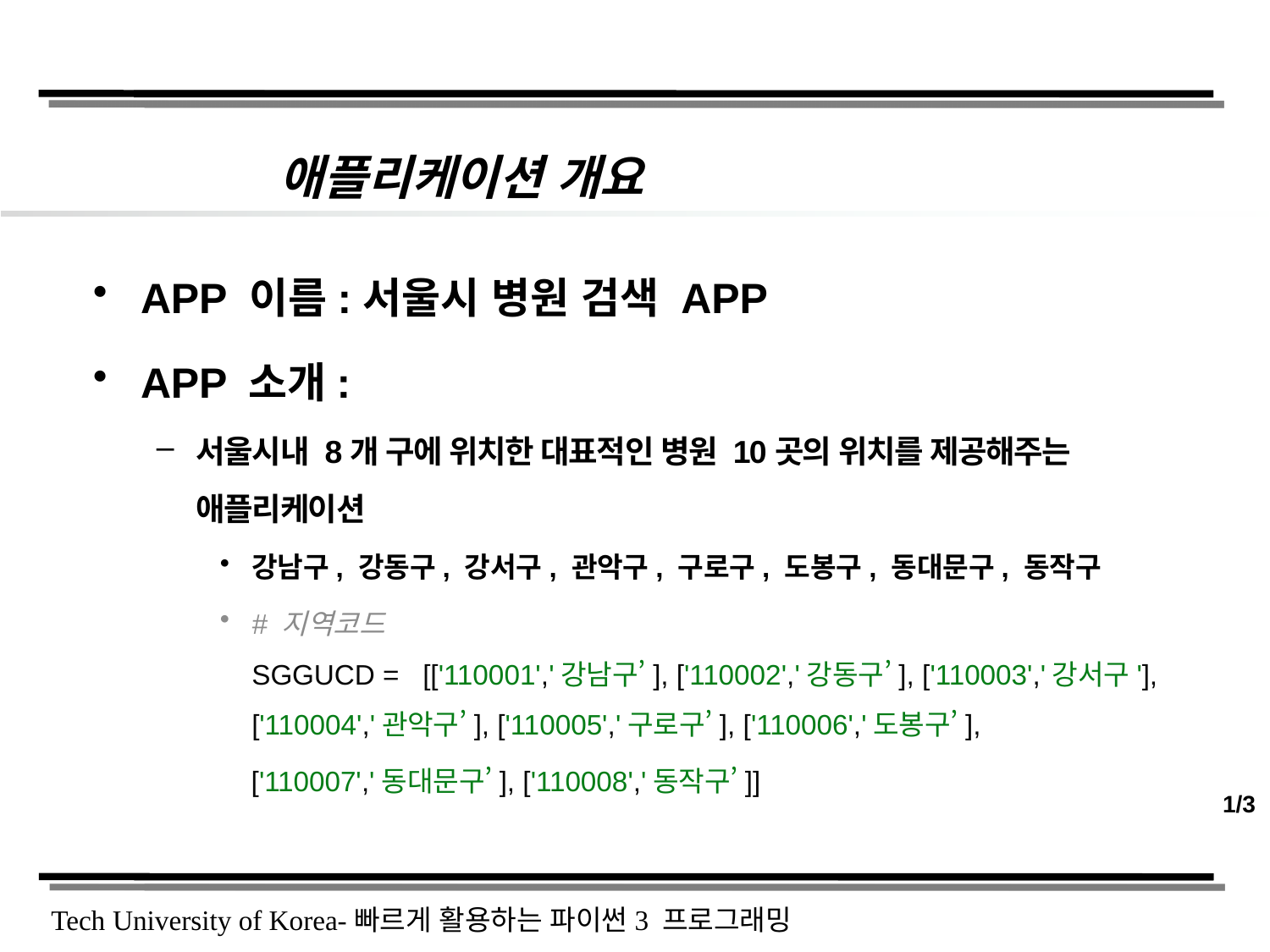

# 애플리케이션 개요

APP 이름: 서울시 병원 검색 APP
APP 소개:
서울시내 8개 구에 위치한 대표적인 병원 10곳의 위치를 제공해주는 애플리케이션
강남구, 강동구, 강서구, 관악구, 구로구, 도봉구, 동대문구, 동작구
# 지역코드 SGGUCD =   [['110001','강남구’], ['110002','강동구’], ['110003','강서구'], ['110004','관악구’], ['110005','구로구’], ['110006','도봉구’],
    ['110007','동대문구’], ['110008','동작구’]]
1/3